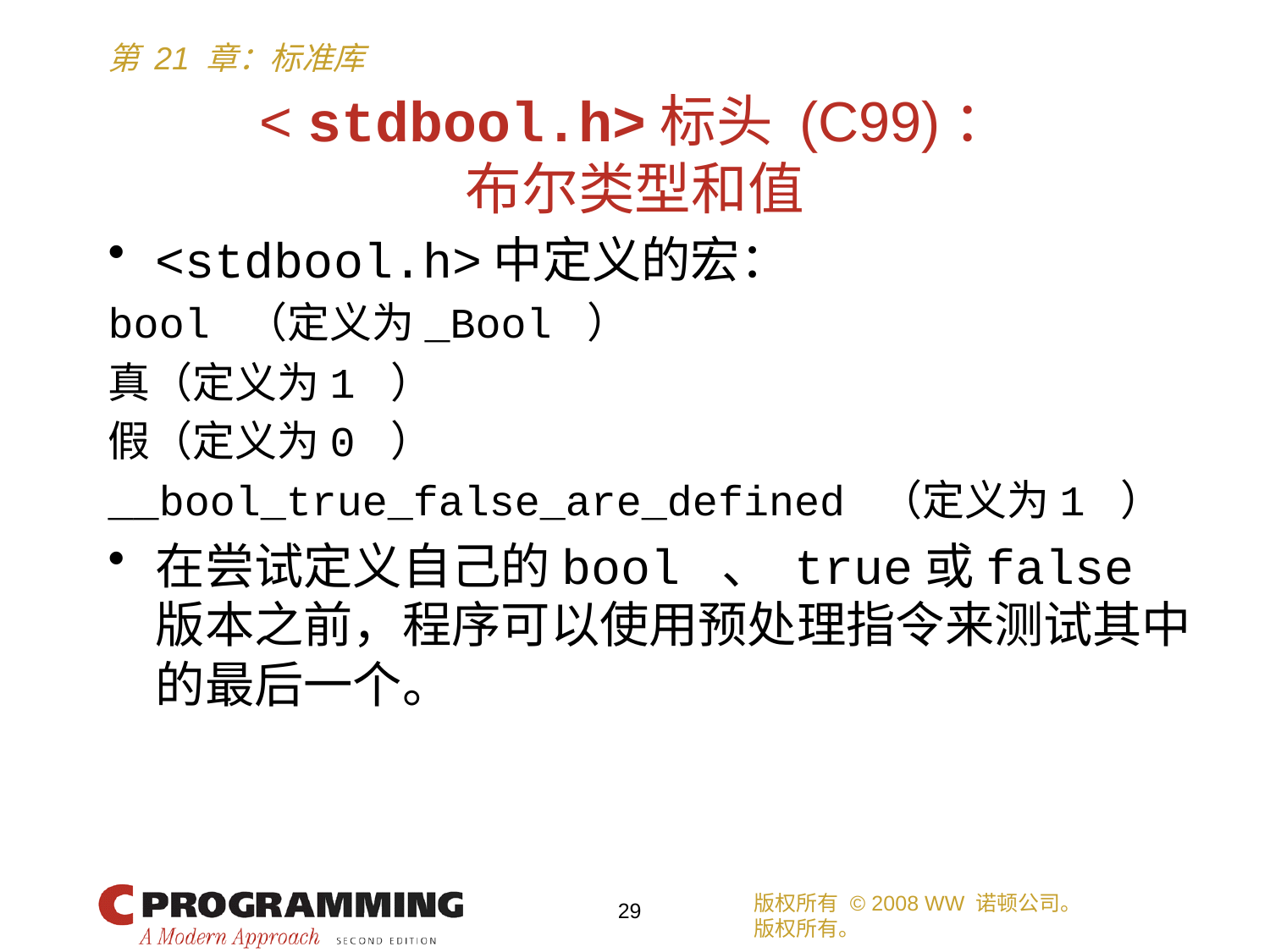

# < stdbool.h>标头 (C99)： 布尔类型和值
<stdbool.h>中定义的宏：
bool （定义为_Bool ）
真（定义为1 ）
假（定义为0 ）
__bool_true_false_are_defined （定义为1 ）
在尝试定义自己的bool 、 true或false版本之前，程序可以使用预处理指令来测试其中的最后一个。

版权所有 © 2008 WW 诺顿公司。
版权所有。
29